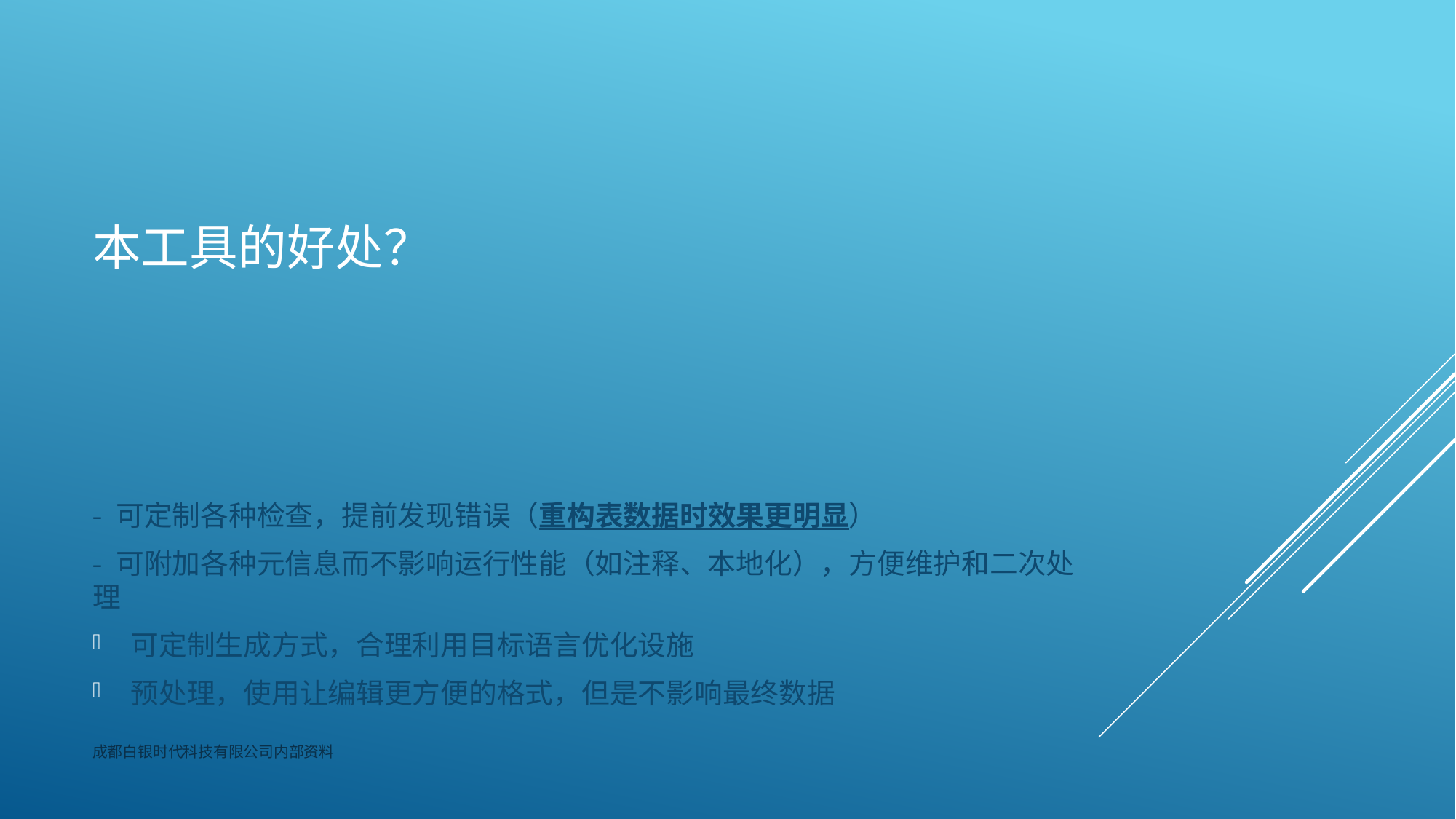

# 本工具的好处？
- 可定制各种检查，提前发现错误（重构表数据时效果更明显）
- 可附加各种元信息而不影响运行性能（如注释、本地化），方便维护和二次处理
可定制生成方式，合理利用目标语言优化设施
预处理，使用让编辑更方便的格式，但是不影响最终数据
成都白银时代科技有限公司内部资料